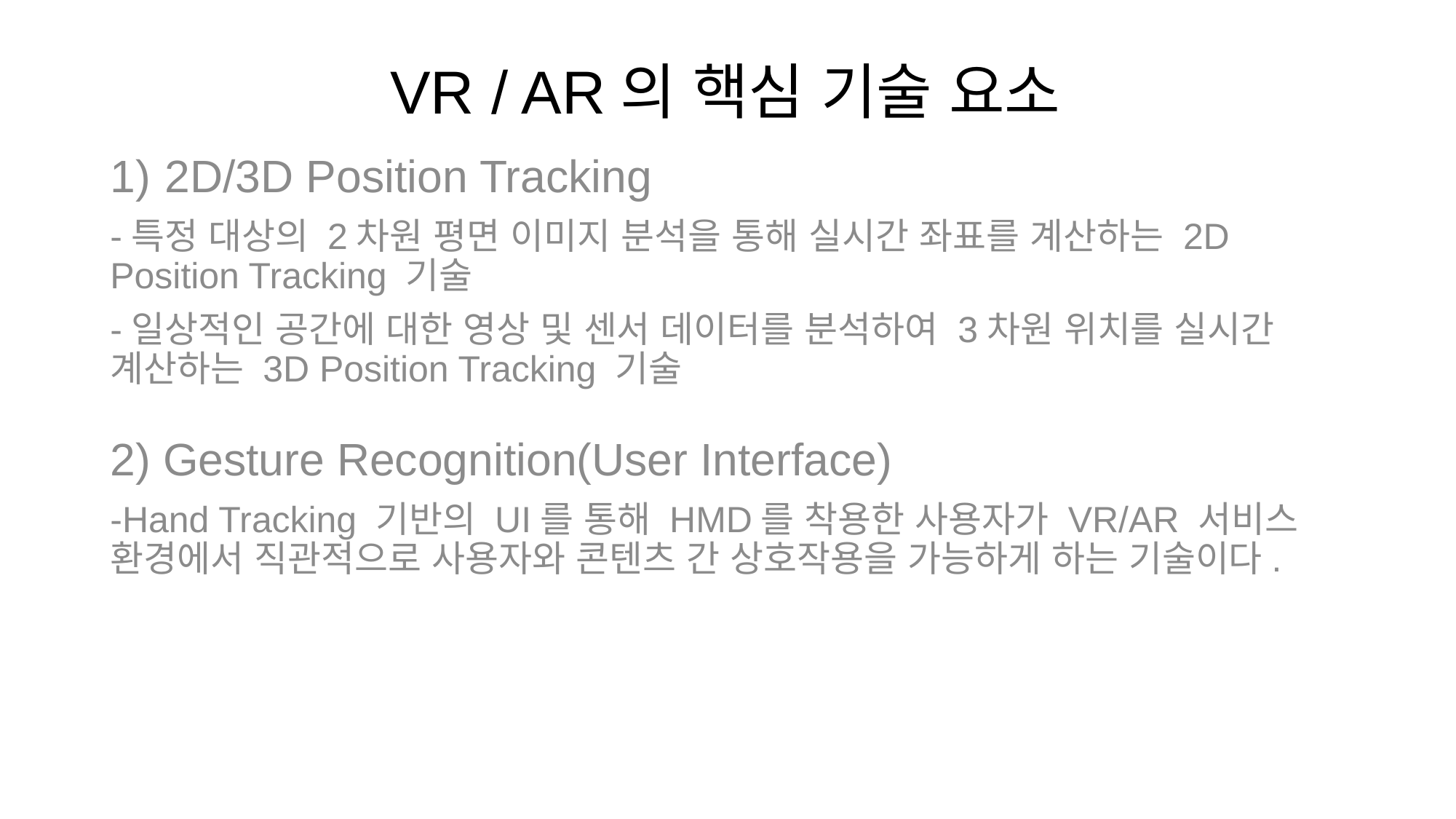

# VR / AR의 핵심 기술 요소
2D/3D Position Tracking
-특정 대상의 2차원 평면 이미지 분석을 통해 실시간 좌표를 계산하는 2D Position Tracking 기술
-일상적인 공간에 대한 영상 및 센서 데이터를 분석하여 3차원 위치를 실시간 계산하는 3D Position Tracking 기술

2) Gesture Recognition(User Interface)
-Hand Tracking 기반의 UI를 통해 HMD를 착용한 사용자가 VR/AR 서비스 환경에서 직관적으로 사용자와 콘텐츠 간 상호작용을 가능하게 하는 기술이다.